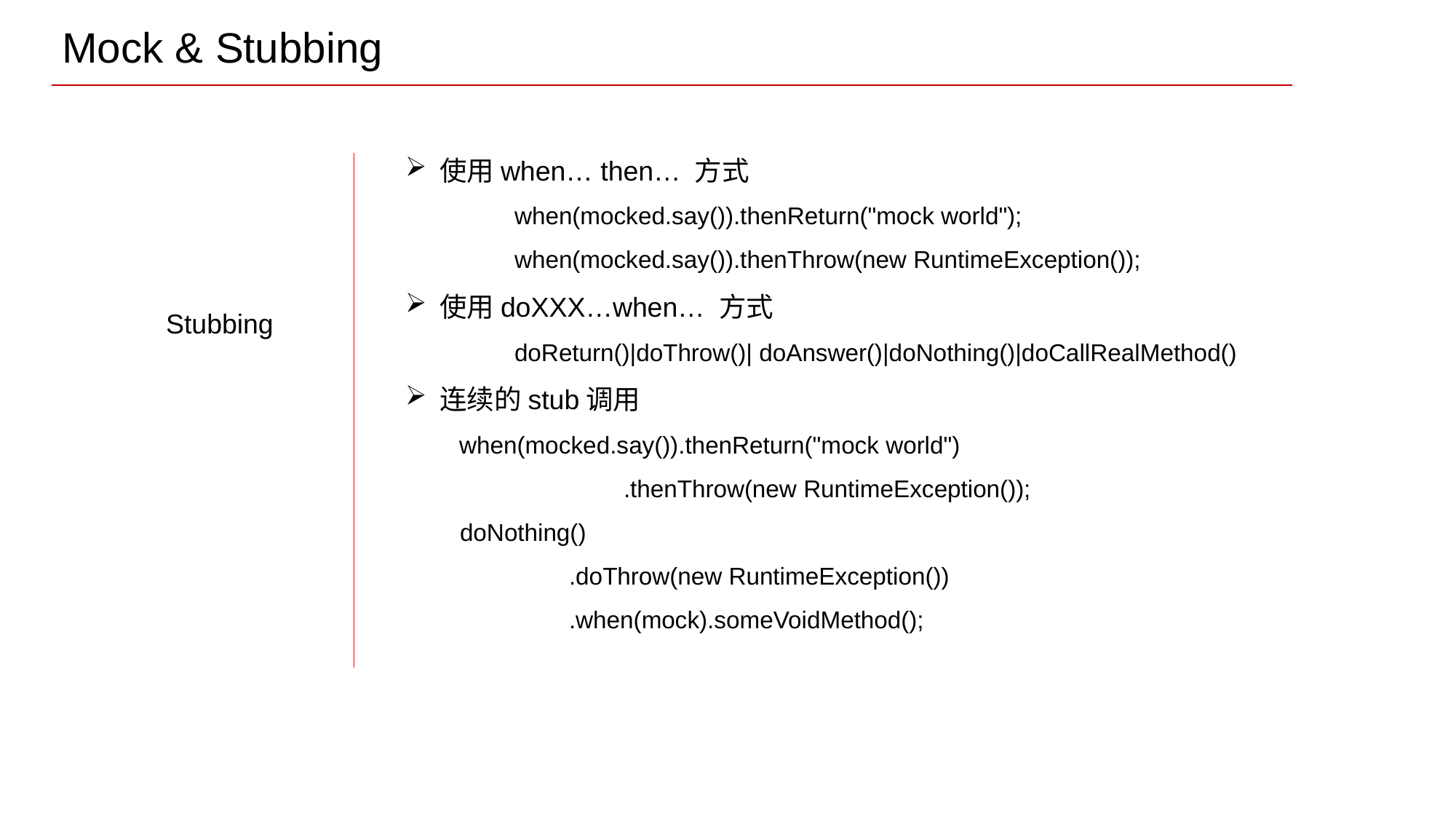

Mock & Stubbing
使用when… then… 方式
	when(mocked.say()).thenReturn("mock world");
	when(mocked.say()).thenThrow(new RuntimeException());
使用doXXX…when… 方式
  	doReturn()|doThrow()| doAnswer()|doNothing()|doCallRealMethod()
连续的stub调用
        when(mocked.say()).thenReturn("mock world")
		.thenThrow(new RuntimeException());
doNothing()
	.doThrow(new RuntimeException())
	.when(mock).someVoidMethod();

Stubbing